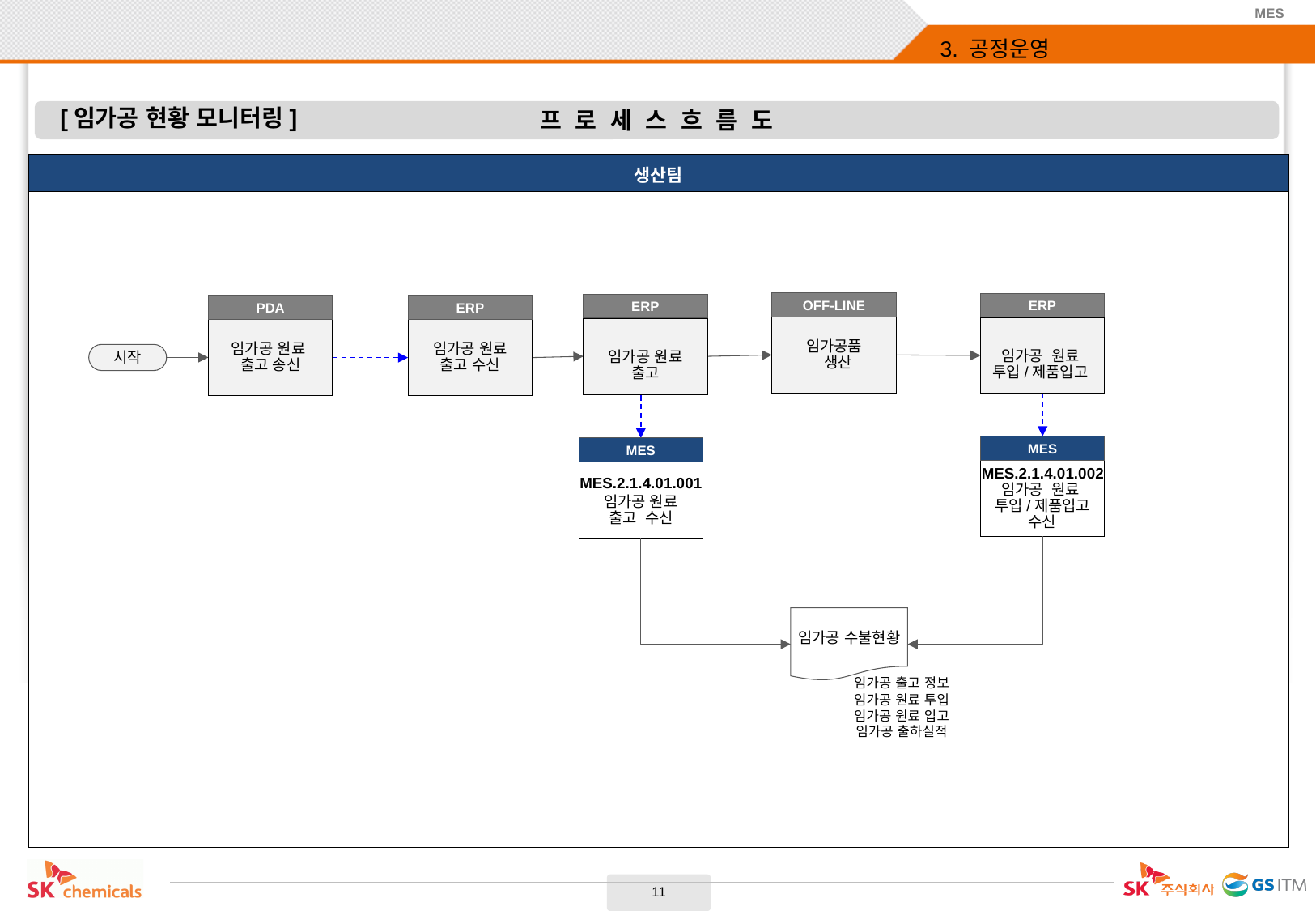

# 3. 공정운영
[임가공 현황 모니터링]
| 생산팀 |
| --- |
|  |
OFF-LINE
ERP
ERP
PDA
ERP
임가공품
 생산

임가공  원료
투입/제품입고

임가공 원료
출고
임가공 원료
출고 송신
임가공 원료
출고 수신
시작
MES
MES
MES.2.1.4.01.002 임가공  원료
투입/제품입고 수신
MES.2.1.4.01.001 임가공 원료
출고  수신
임가공 수불현황
임가공 출고 정보
임가공 원료 투입
임가공 원료 입고
임가공 출하실적